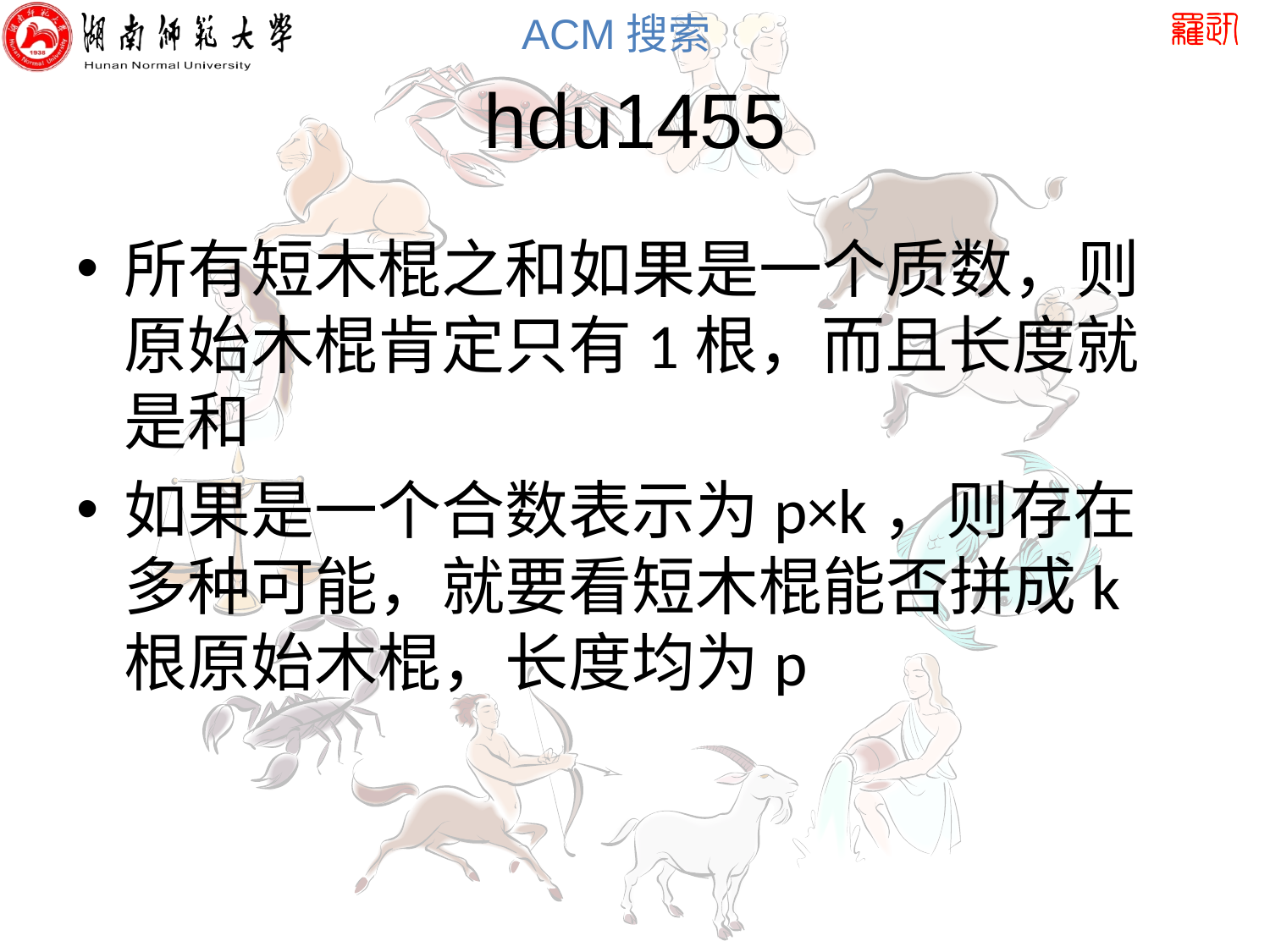

# hdu1455
所有短木棍之和如果是一个质数，则原始木棍肯定只有1根，而且长度就是和
如果是一个合数表示为p×k，则存在多种可能，就要看短木棍能否拼成k根原始木棍，长度均为p